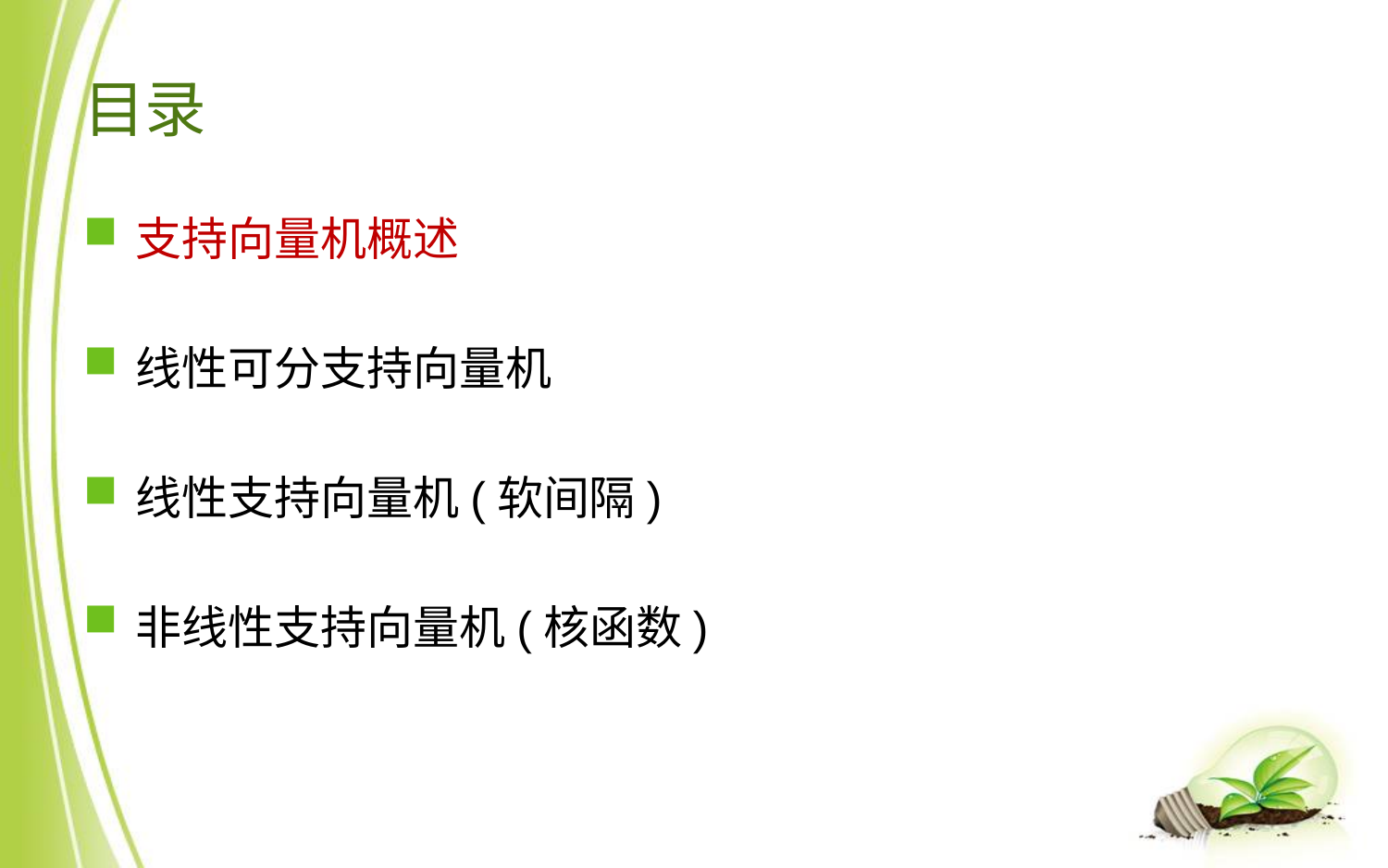

# 目录
支持向量机概述

线性可分支持向量机

线性支持向量机(软间隔)

非线性支持向量机(核函数)